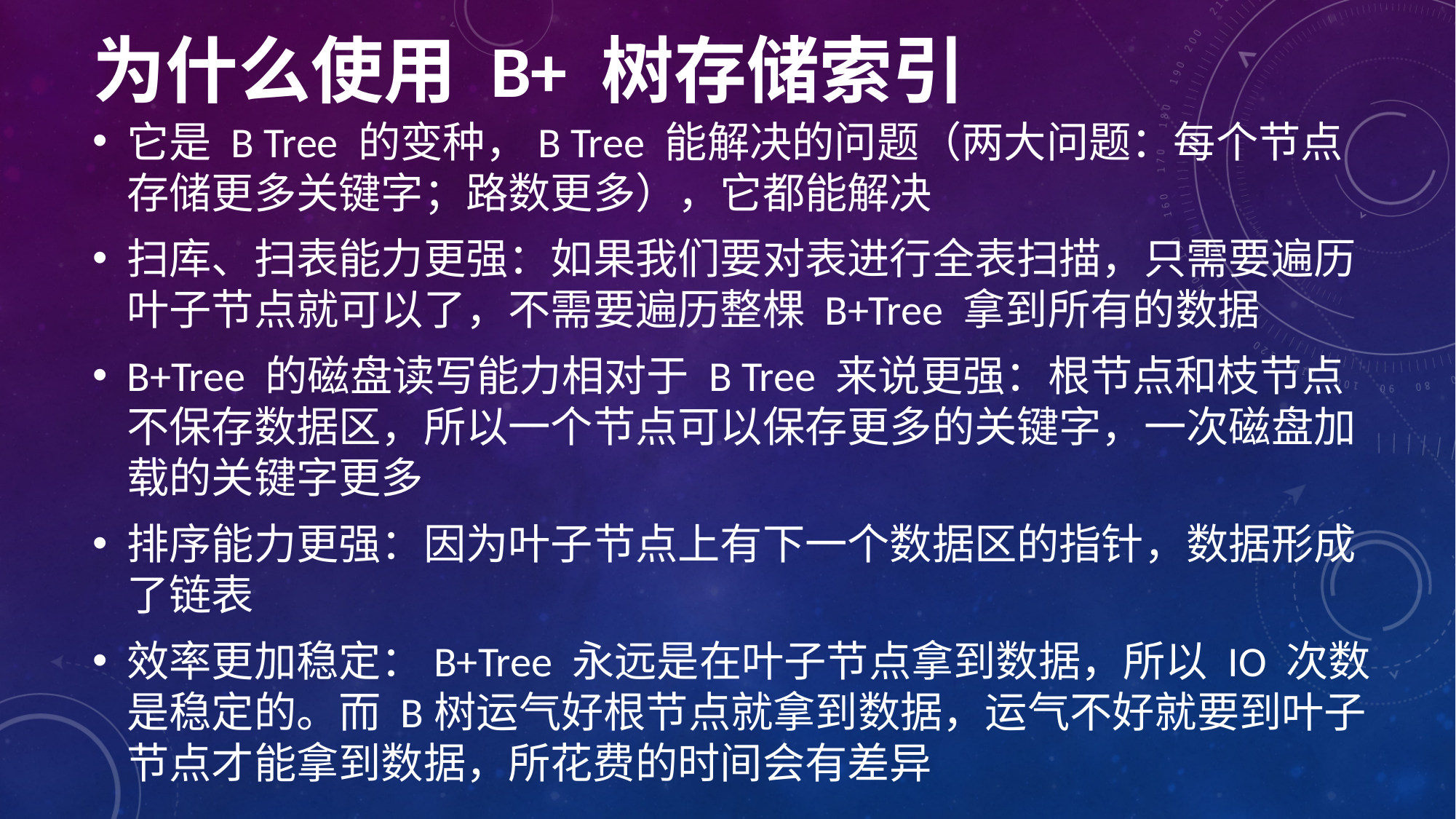

# 为什么使用 B+ 树存储索引
它是 B Tree 的变种，B Tree 能解决的问题（两大问题：每个节点存储更多关键字；路数更多），它都能解决
扫库、扫表能力更强：如果我们要对表进行全表扫描，只需要遍历叶子节点就可以了，不需要遍历整棵 B+Tree 拿到所有的数据
B+Tree 的磁盘读写能力相对于 B Tree 来说更强：根节点和枝节点不保存数据区，所以一个节点可以保存更多的关键字，一次磁盘加载的关键字更多
排序能力更强：因为叶子节点上有下一个数据区的指针，数据形成了链表
效率更加稳定：B+Tree 永远是在叶子节点拿到数据，所以 IO 次数是稳定的。而 B树运气好根节点就拿到数据，运气不好就要到叶子节点才能拿到数据，所花费的时间会有差异